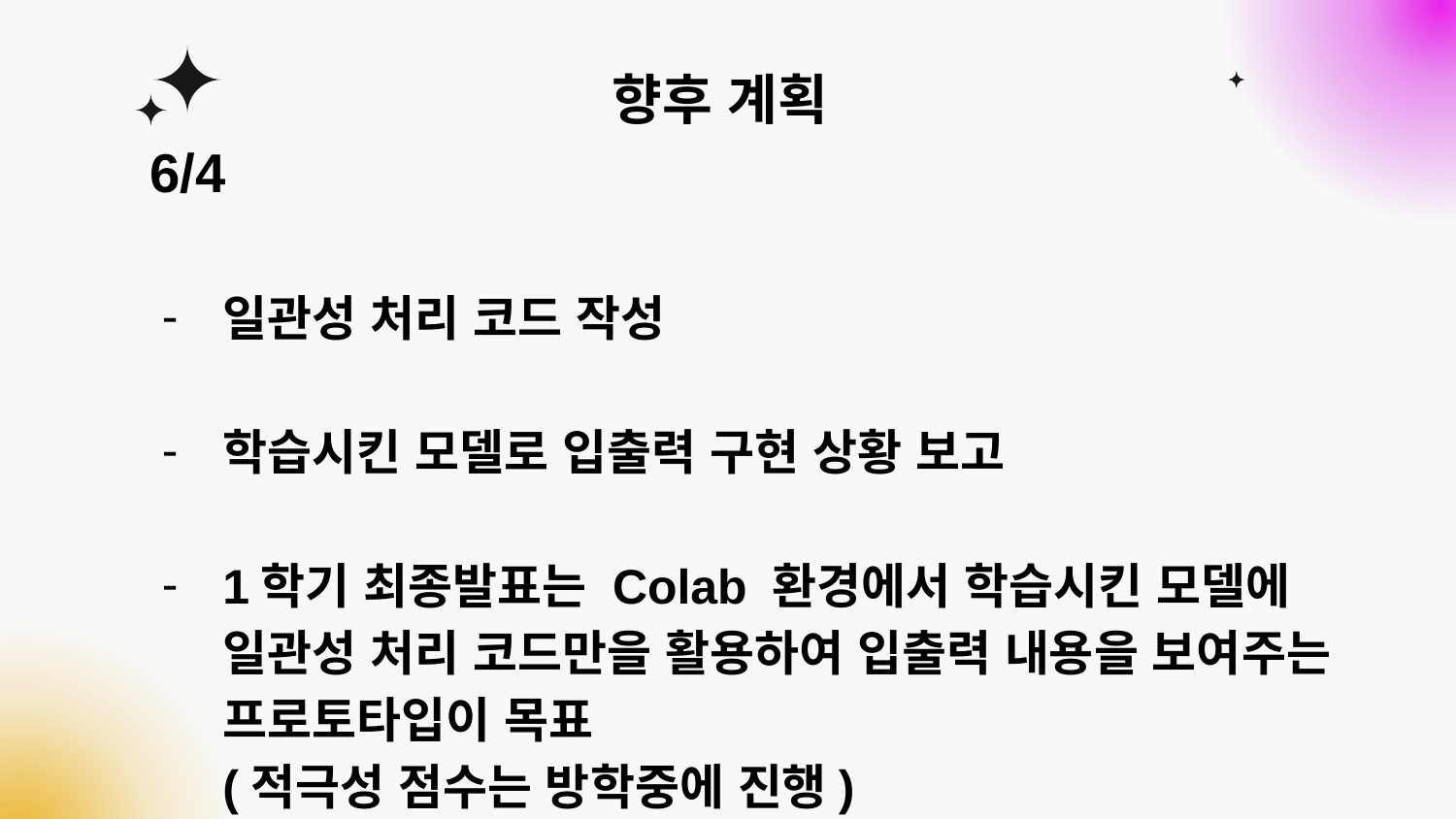

# 향후 계획

6/4

일관성 처리 코드 작성

학습시킨 모델로 입출력 구현 상황 보고

1학기 최종발표는 Colab 환경에서 학습시킨 모델에 일관성 처리 코드만을 활용하여 입출력 내용을 보여주는 프로토타입이 목표
(적극성 점수는 방학중에 진행)